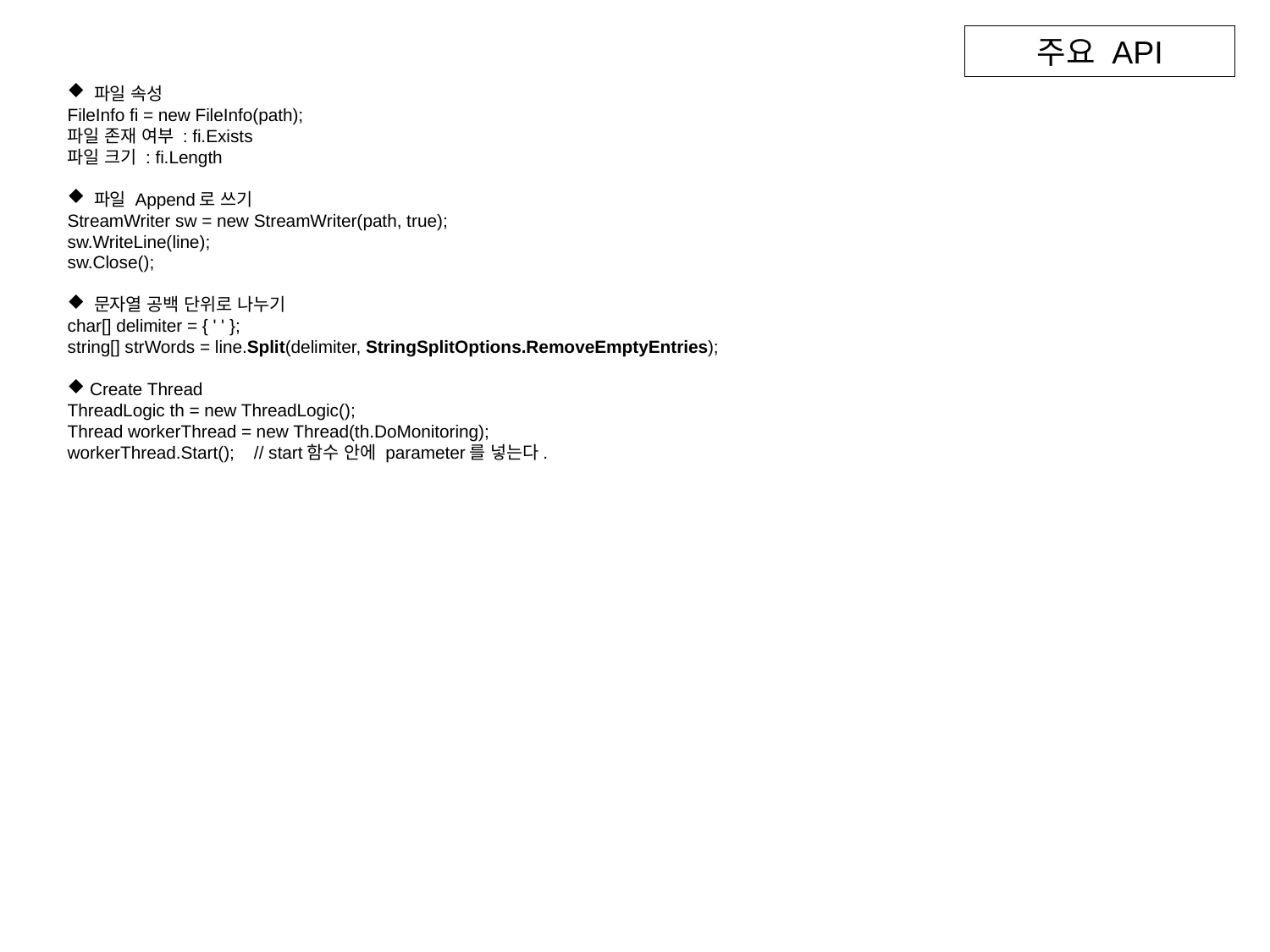

주요 API
 파일 속성
FileInfo fi = new FileInfo(path);
파일 존재 여부 : fi.Exists
파일 크기 : fi.Length

 파일 Append로 쓰기
StreamWriter sw = new StreamWriter(path, true);
sw.WriteLine(line);
sw.Close();

 문자열 공백 단위로 나누기
char[] delimiter = { ' ' };
string[] strWords = line.Split(delimiter, StringSplitOptions.RemoveEmptyEntries);

 Create Thread
ThreadLogic th = new ThreadLogic();
Thread workerThread = new Thread(th.DoMonitoring);
workerThread.Start();    // start함수 안에 parameter를 넣는다.